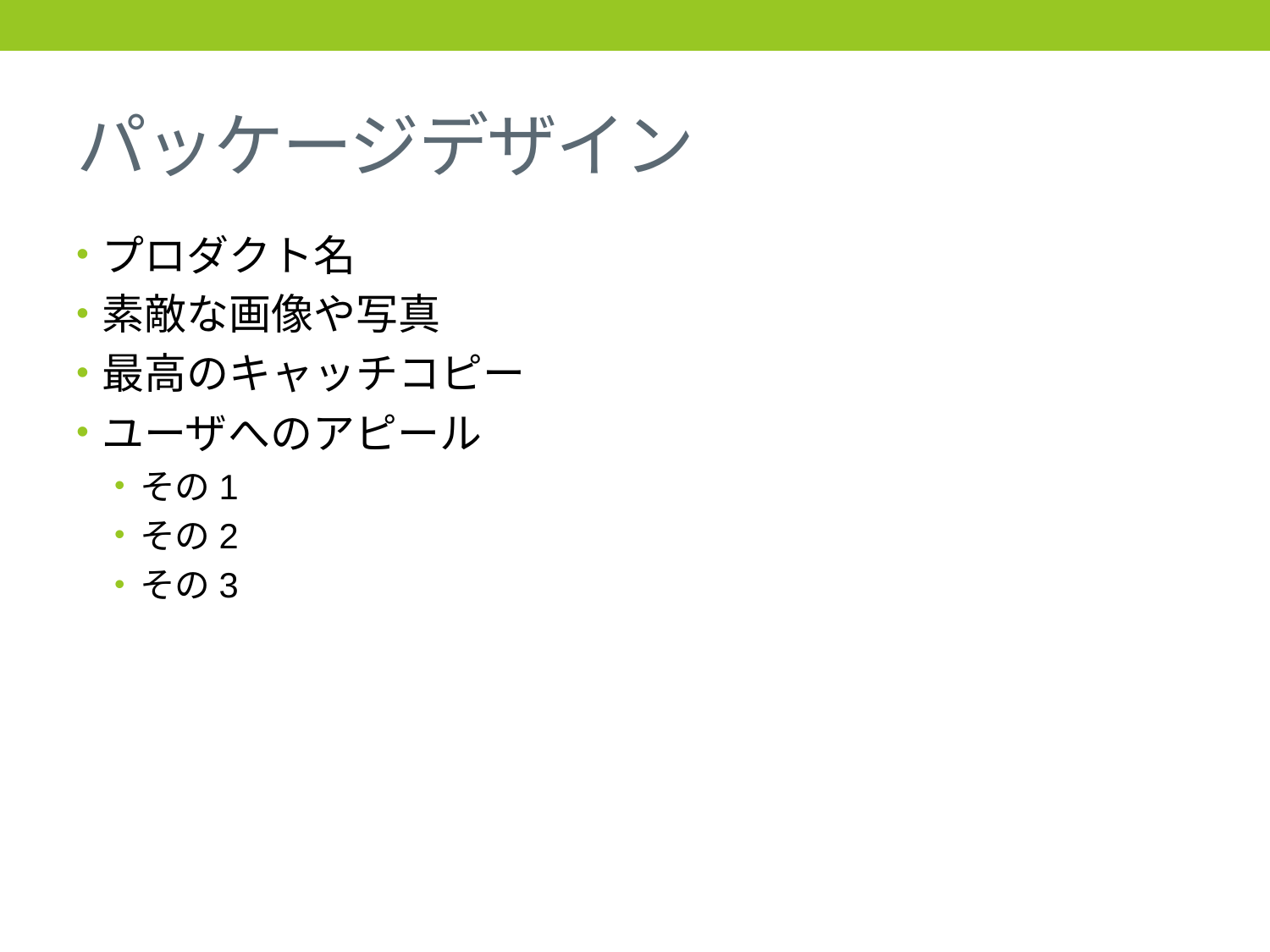

# パッケージデザイン
プロダクト名
素敵な画像や写真
最高のキャッチコピー
ユーザへのアピール
その1
その2
その3